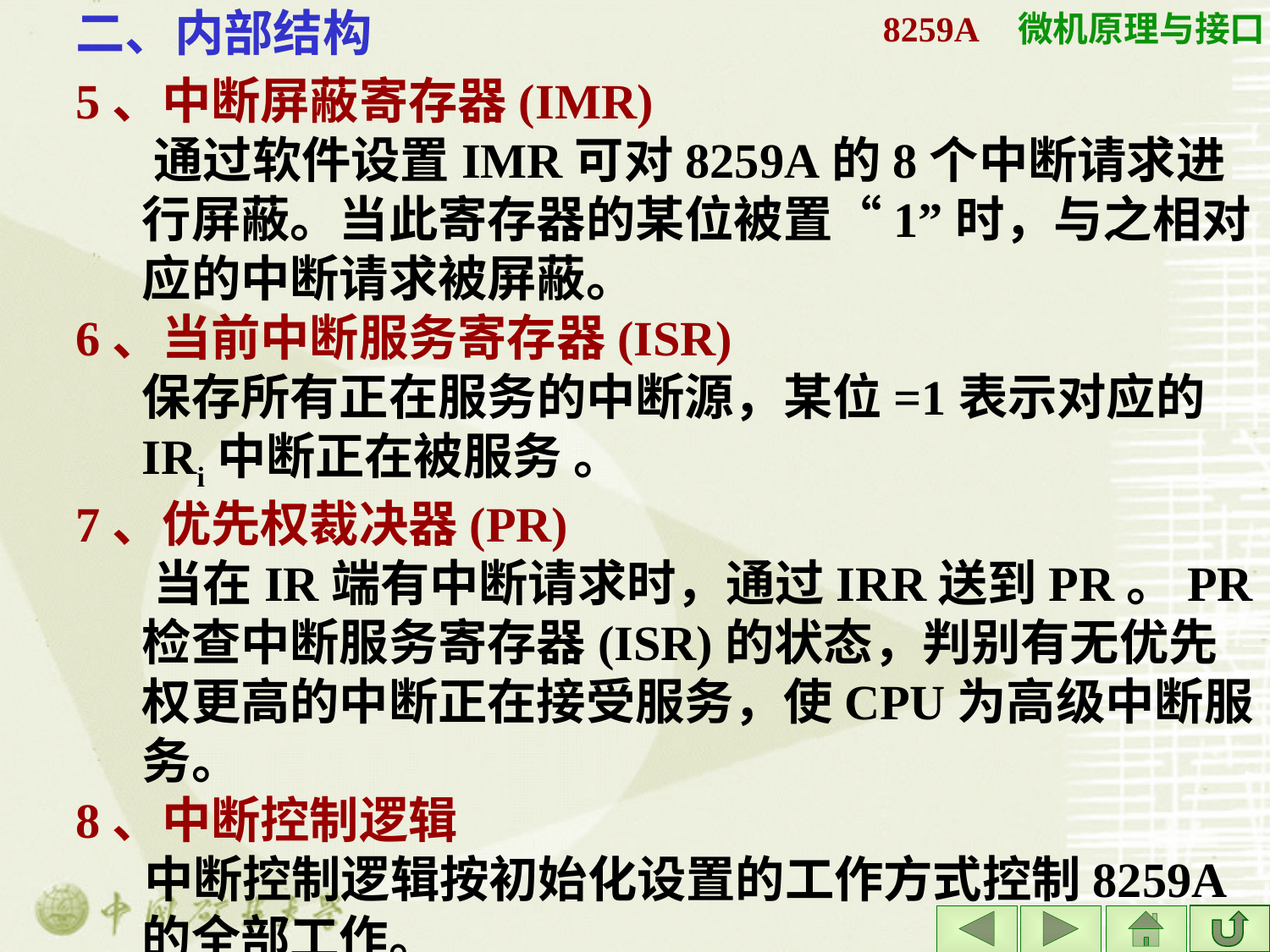

# 8259A
二、内部结构
5、中断屏蔽寄存器(IMR)
      通过软件设置IMR可对8259A的8个中断请求进行屏蔽。当此寄存器的某位被置“1”时，与之相对应的中断请求被屏蔽。
6、当前中断服务寄存器(ISR)
	保存所有正在服务的中断源，某位=1表示对应的IRi中断正在被服务 。
7、优先权裁决器(PR)
      当在IR端有中断请求时，通过IRR送到PR。PR检查中断服务寄存器(ISR)的状态，判别有无优先权更高的中断正在接受服务，使CPU为高级中断服务。
8、中断控制逻辑
     中断控制逻辑按初始化设置的工作方式控制8259A的全部工作。